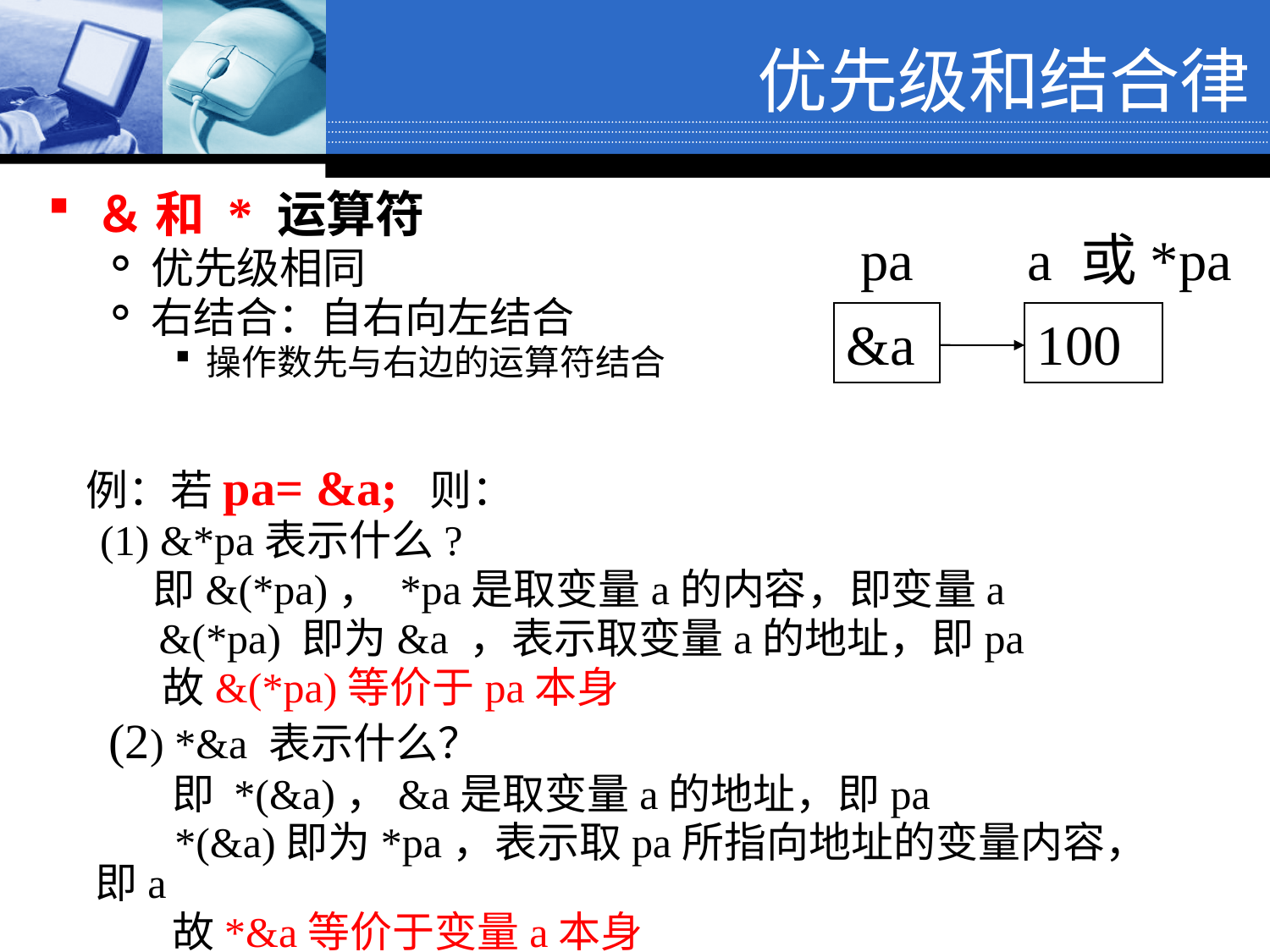

# 优先级和结合律
＆ 和 * 运算符
优先级相同
右结合：自右向左结合
操作数先与右边的运算符结合

   例：若pa= &a;  则：
　(1) &*pa表示什么?
          即&(*pa)， *pa是取变量a的内容，即变量a
&(*pa) 即为&a ，表示取变量a的地址，即pa
           故&(*pa)等价于pa本身
　(2) *&a 表示什么？
            即 *(&a)，&a是取变量a的地址，即pa
            *(&a)即为*pa，表示取pa所指向地址的变量内容，即a
            故*&a等价于变量a本身
pa        a 或*pa
&a
100